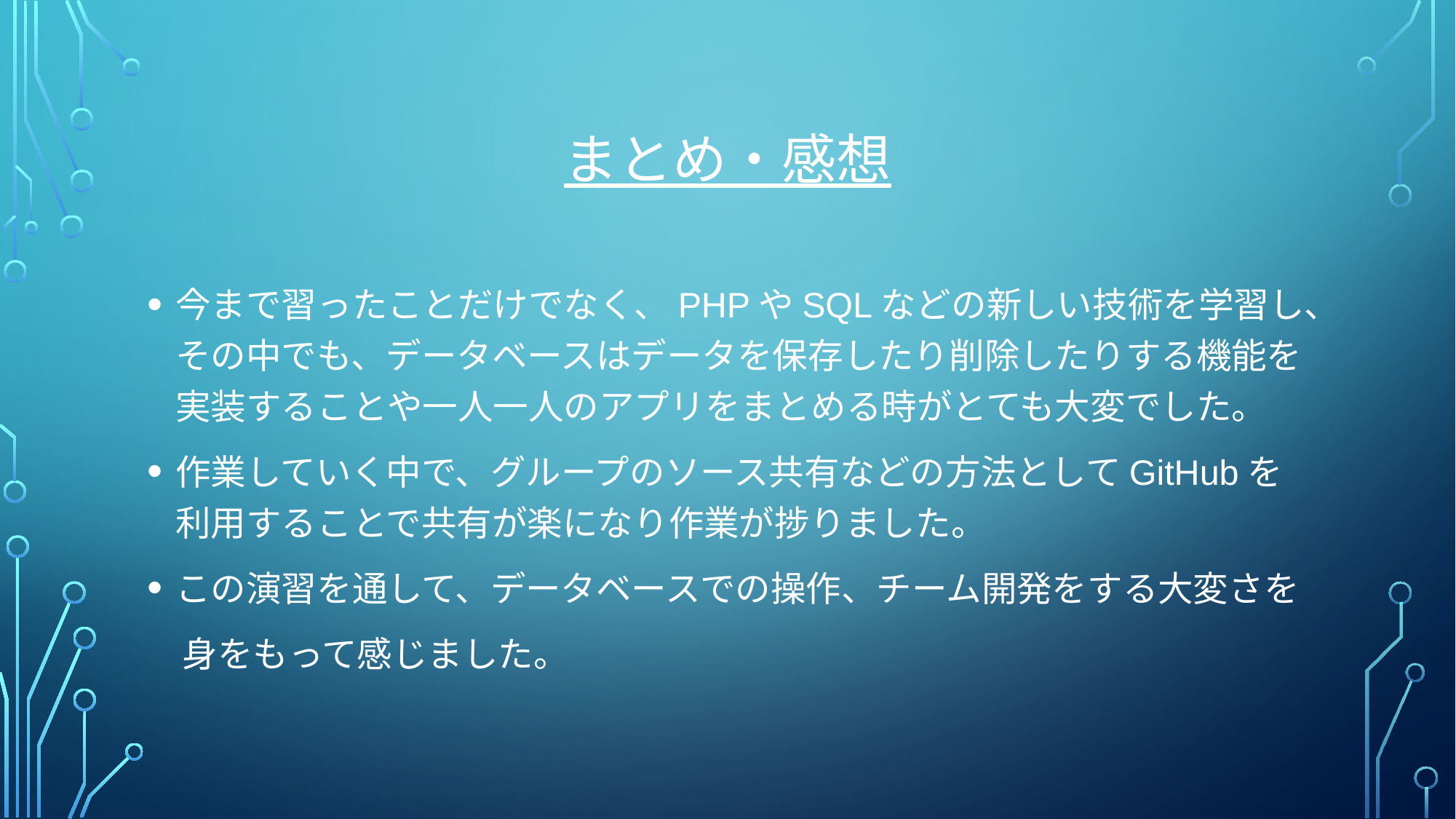

# まとめ・感想
今まで習ったことだけでなく、PHPやSQLなどの新しい技術を学習し、その中でも、データベースはデータを保存したり削除したりする機能を実装することや一人一人のアプリをまとめる時がとても大変でした。
作業していく中で、グループのソース共有などの方法としてGitHubを利用することで共有が楽になり作業が捗りました。
この演習を通して、データベースでの操作、チーム開発をする大変さを
　身をもって感じました。